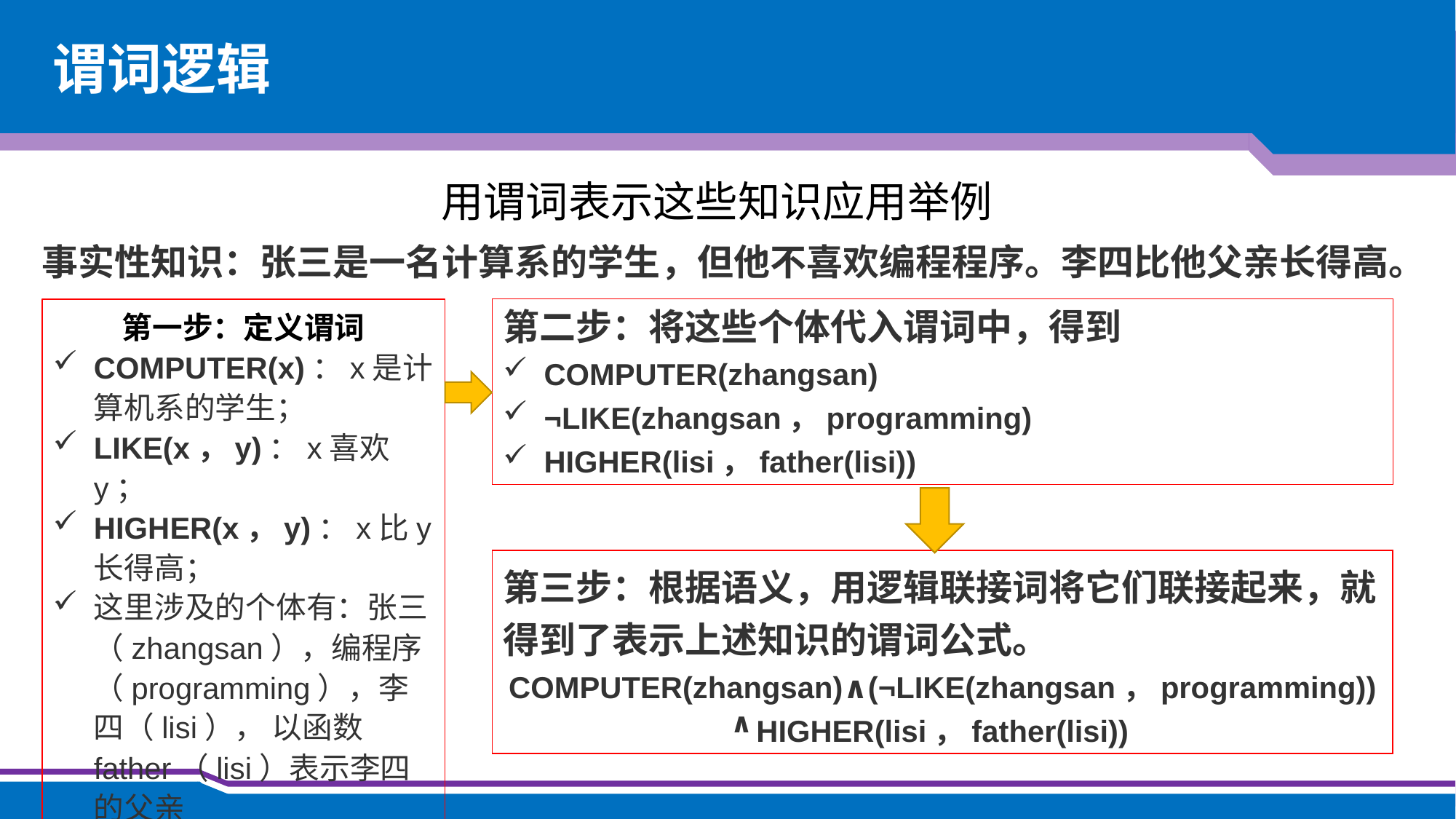

谓词逻辑
用谓词表示这些知识应用举例
事实性知识：张三是一名计算系的学生，但他不喜欢编程程序。李四比他父亲长得高。
第二步：将这些个体代入谓词中，得到
COMPUTER(zhangsan)
¬LIKE(zhangsan，programming)
HIGHER(lisi，father(lisi))
第一步：定义谓词
COMPUTER(x)：x是计算机系的学生；
LIKE(x，y)：x喜欢y；
HIGHER(x，y)：x比y长得高；
这里涉及的个体有：张三（zhangsan），编程序（programming），李四（lisi）， 以函数father（lisi）表示李四的父亲

第三步：根据语义，用逻辑联接词将它们联接起来，就得到了表示上述知识的谓词公式。
COMPUTER(zhangsan)∧(¬LIKE(zhangsan，programming))
HIGHER(lisi，father(lisi))
∧